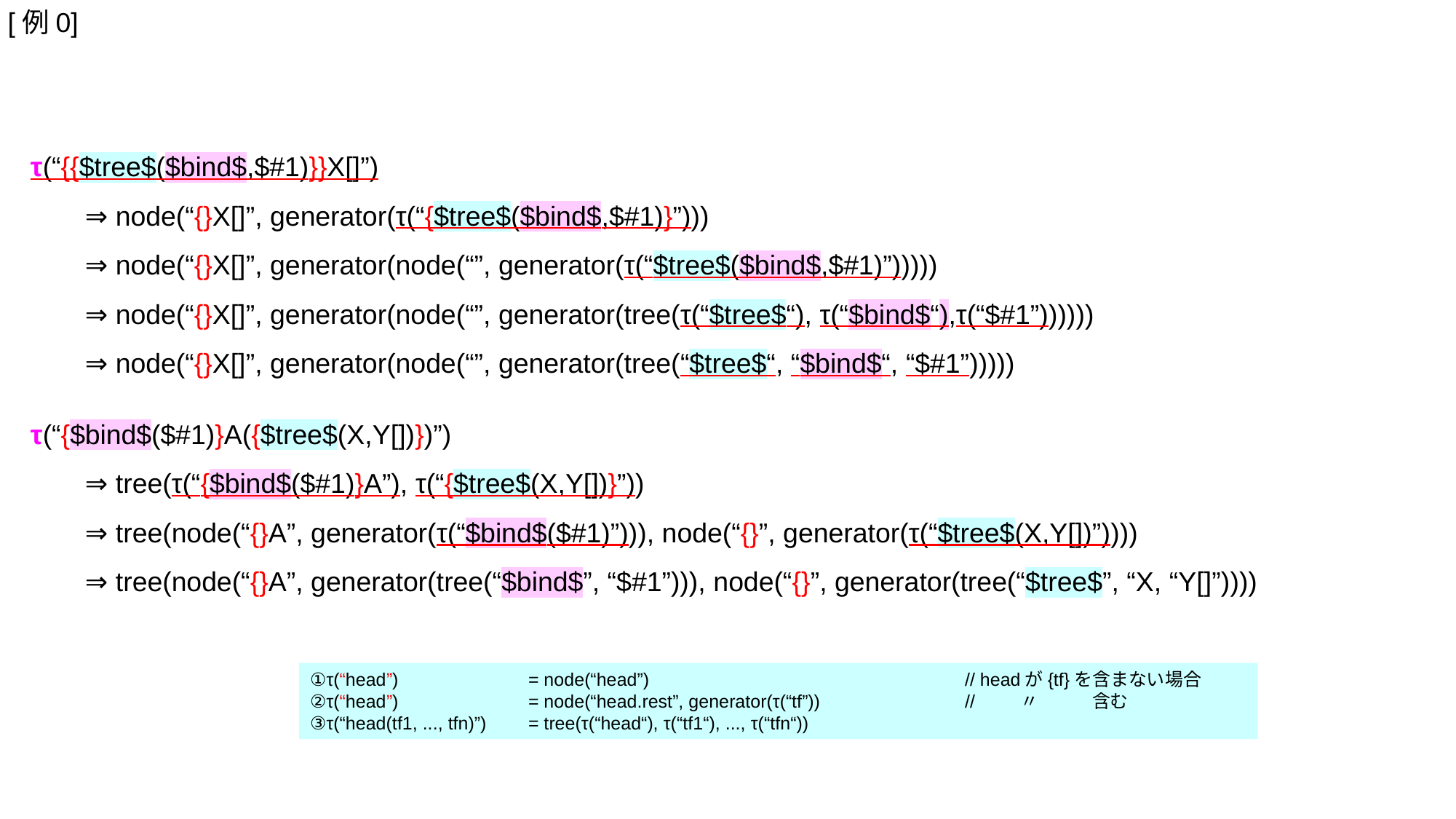

[例0]
τ(“{{$tree$($bind$,$#1)}}X[]”)
⇒ node(“{}X[]”, generator(τ(“{$tree$($bind$,$#1)}”)))
⇒ node(“{}X[]”, generator(node(“”, generator(τ(“$tree$($bind$,$#1)”)))))
⇒ node(“{}X[]”, generator(node(“”, generator(tree(τ(“$tree$“), τ(“$bind$“),τ(“$#1”))))))
⇒ node(“{}X[]”, generator(node(“”, generator(tree(“$tree$“, “$bind$“, “$#1”)))))
τ(“{$bind$($#1)}A({$tree$(X,Y[])})”)
⇒ tree(τ(“{$bind$($#1)}A”), τ(“{$tree$(X,Y[])}”))
⇒ tree(node(“{}A”, generator(τ(“$bind$($#1)”))), node(“{}”, generator(τ(“$tree$(X,Y[])”))))
⇒ tree(node(“{}A”, generator(tree(“$bind$”, “$#1”))), node(“{}”, generator(tree(“$tree$”, “X, “Y[]”))))

①τ(“head”)		= node(“head”)			// headが{tf}を含まない場合
②τ(“head”)		= node(“head.rest”, generator(τ(“tf”))		// 　　〃	　含む
③τ(“head(tf1, ..., tfn)”)	= tree(τ(“head“), τ(“tf1“), ..., τ(“tfn“))